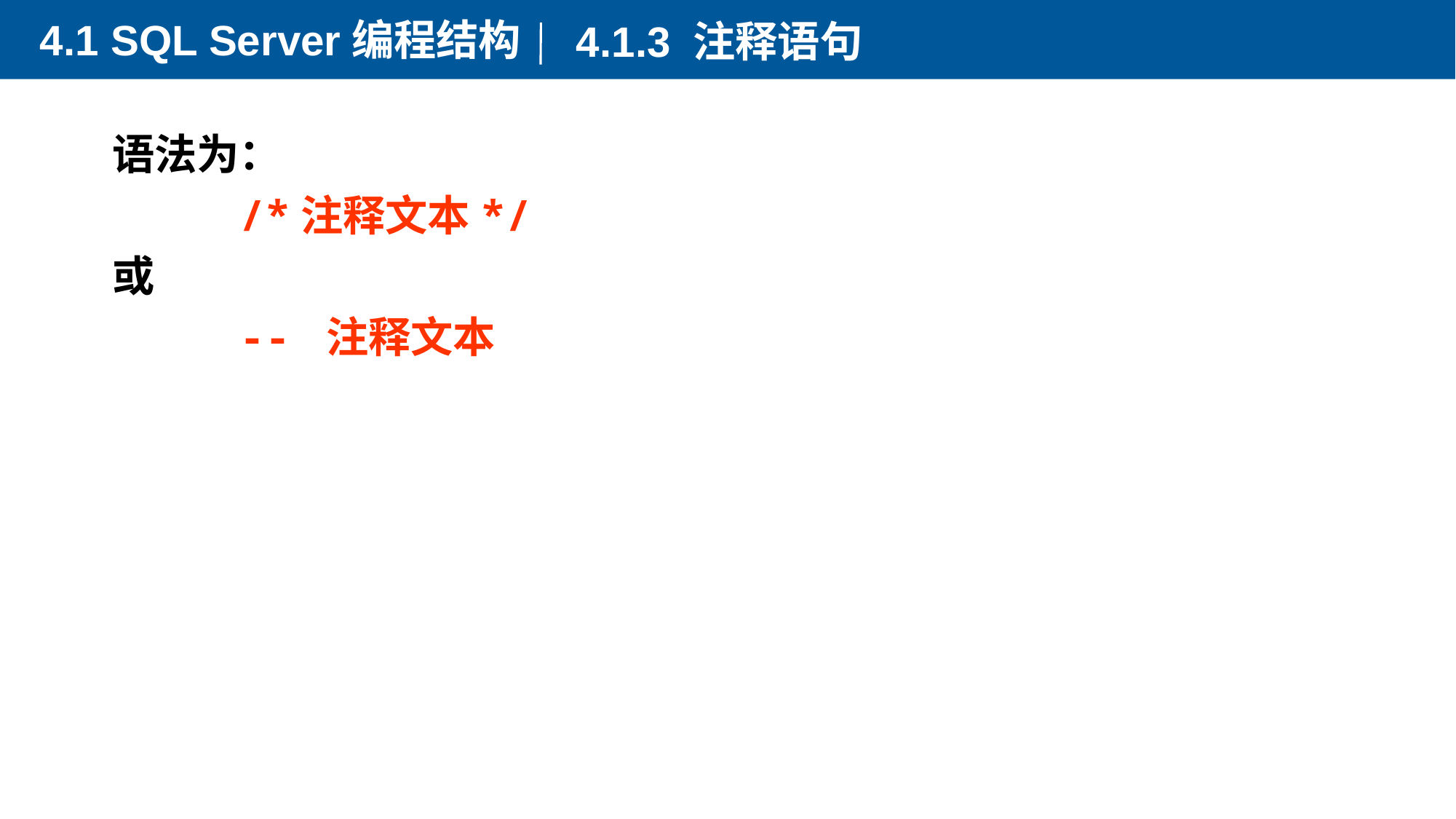

4.1 SQL Server编程结构
4.1.3 注释语句
语法为：
     /*注释文本*/
或
     -- 注释文本